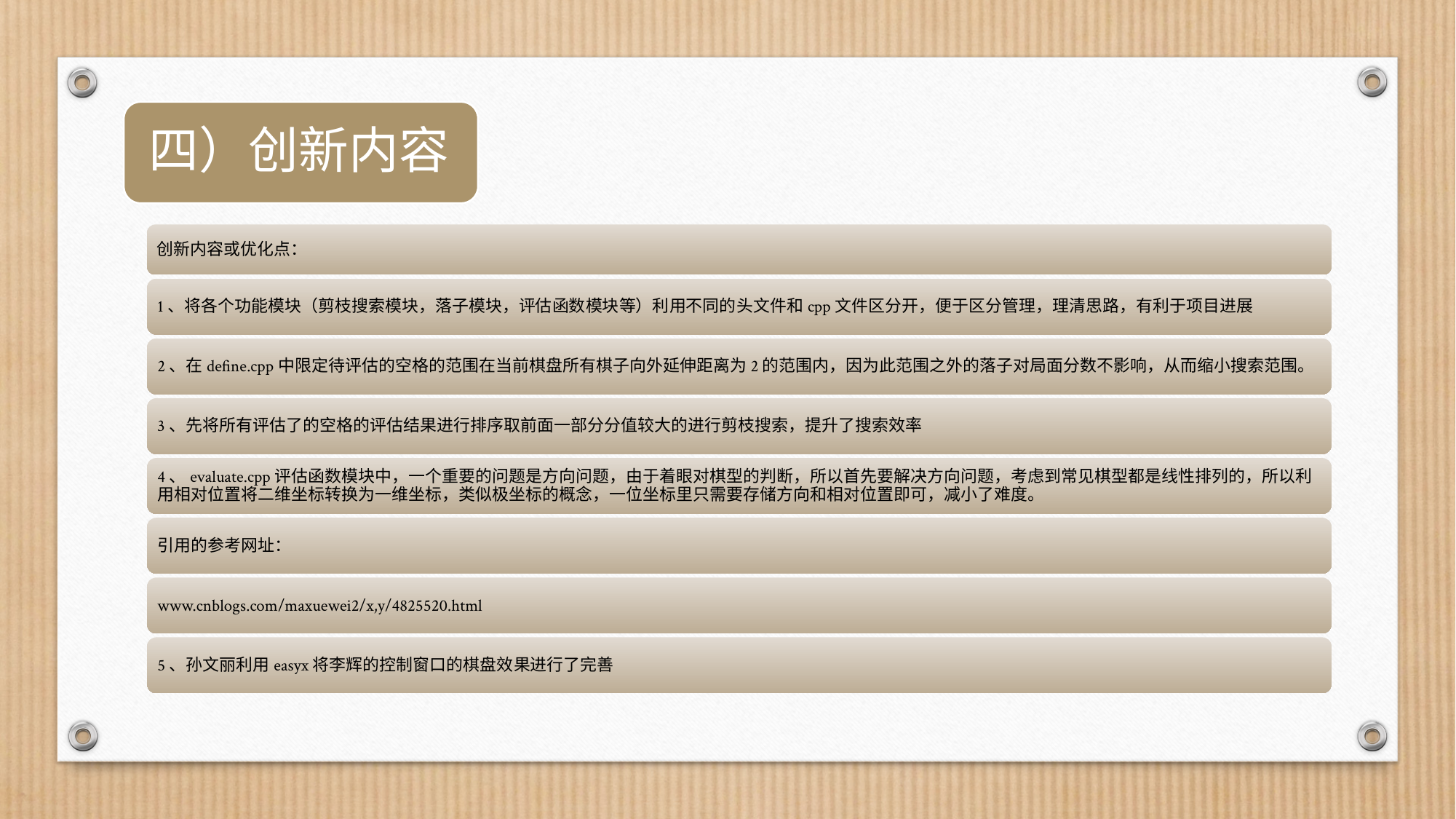

四）创新内容
创新内容或优化点：
1、将各个功能模块（剪枝搜索模块，落子模块，评估函数模块等）利用不同的头文件和cpp文件区分开，便于区分管理，理清思路，有利于项目进展
2、在define.cpp中限定待评估的空格的范围在当前棋盘所有棋子向外延伸距离为2的范围内，因为此范围之外的落子对局面分数不影响，从而缩小搜索范围。
3、先将所有评估了的空格的评估结果进行排序取前面一部分分值较大的进行剪枝搜索，提升了搜索效率
4、evaluate.cpp评估函数模块中，一个重要的问题是方向问题，由于着眼对棋型的判断，所以首先要解决方向问题，考虑到常见棋型都是线性排列的，所以利用相对位置将二维坐标转换为一维坐标，类似极坐标的概念，一位坐标里只需要存储方向和相对位置即可，减小了难度。
引用的参考网址：
www.cnblogs.com/maxuewei2/x,y/4825520.html
5、孙文丽利用easyx将李辉的控制窗口的棋盘效果进行了完善